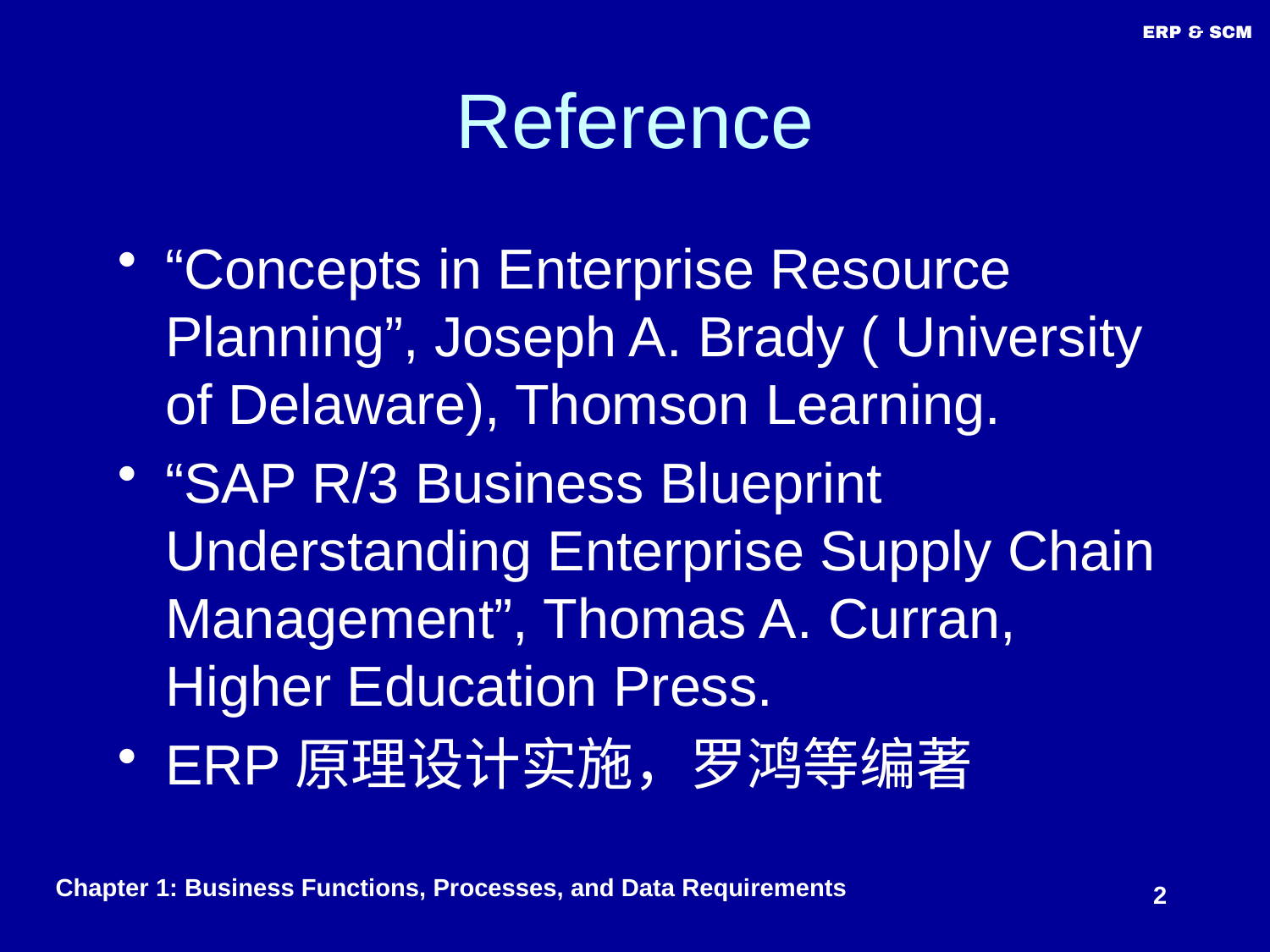

# Reference
“Concepts in Enterprise Resource Planning”, Joseph A. Brady ( University of Delaware), Thomson Learning.
“SAP R/3 Business Blueprint  Understanding Enterprise Supply Chain Management”, Thomas A. Curran,   Higher Education Press.
ERP原理设计实施，罗鸿等编著